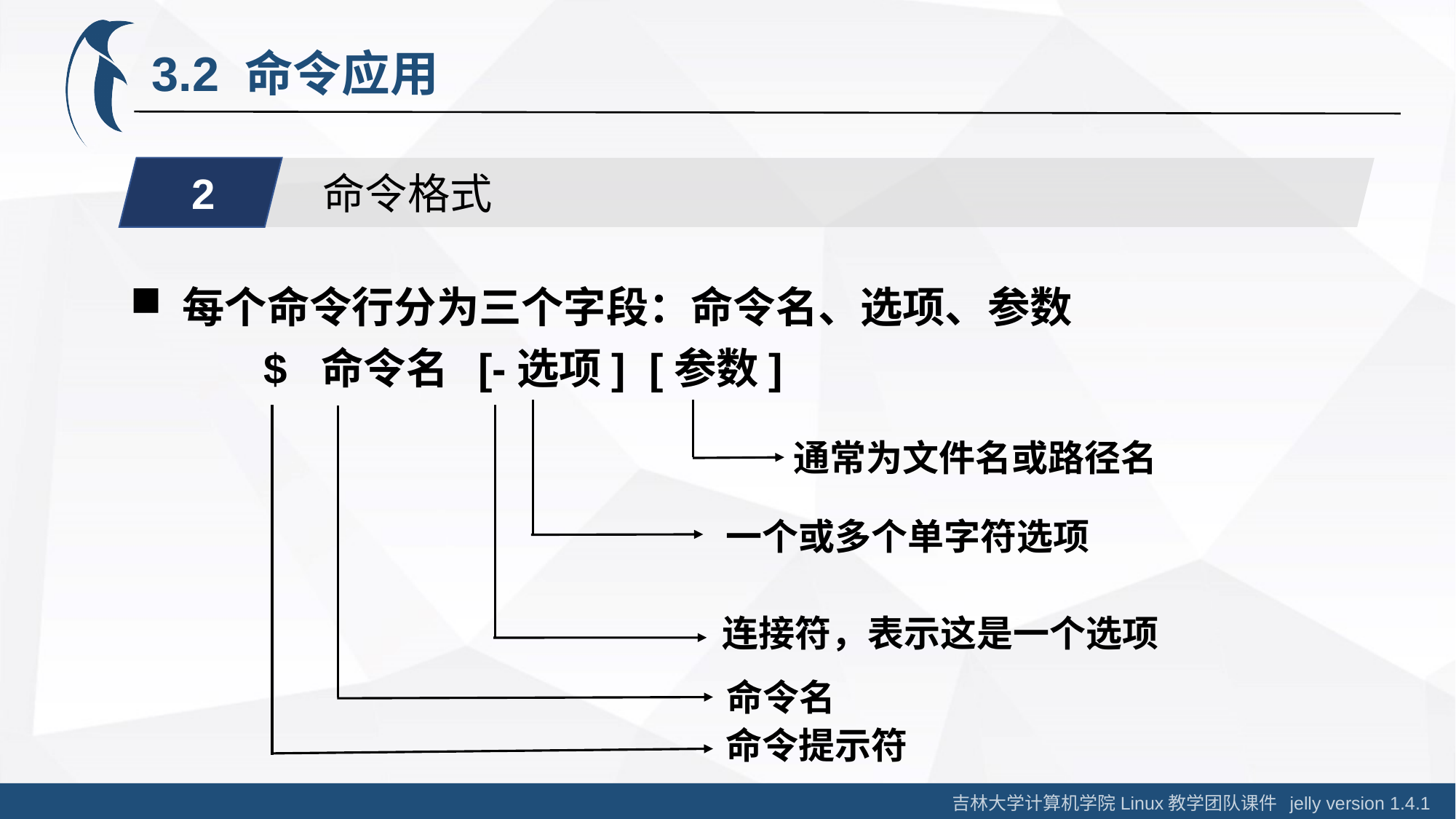

# 3.2 命令应用
2
命令格式
 每个命令行分为三个字段：命令名、选项、参数

$  命令名  [-选项]  [参数]
通常为文件名或路径名
一个或多个单字符选项
连接符，表示这是一个选项
命令名
命令提示符